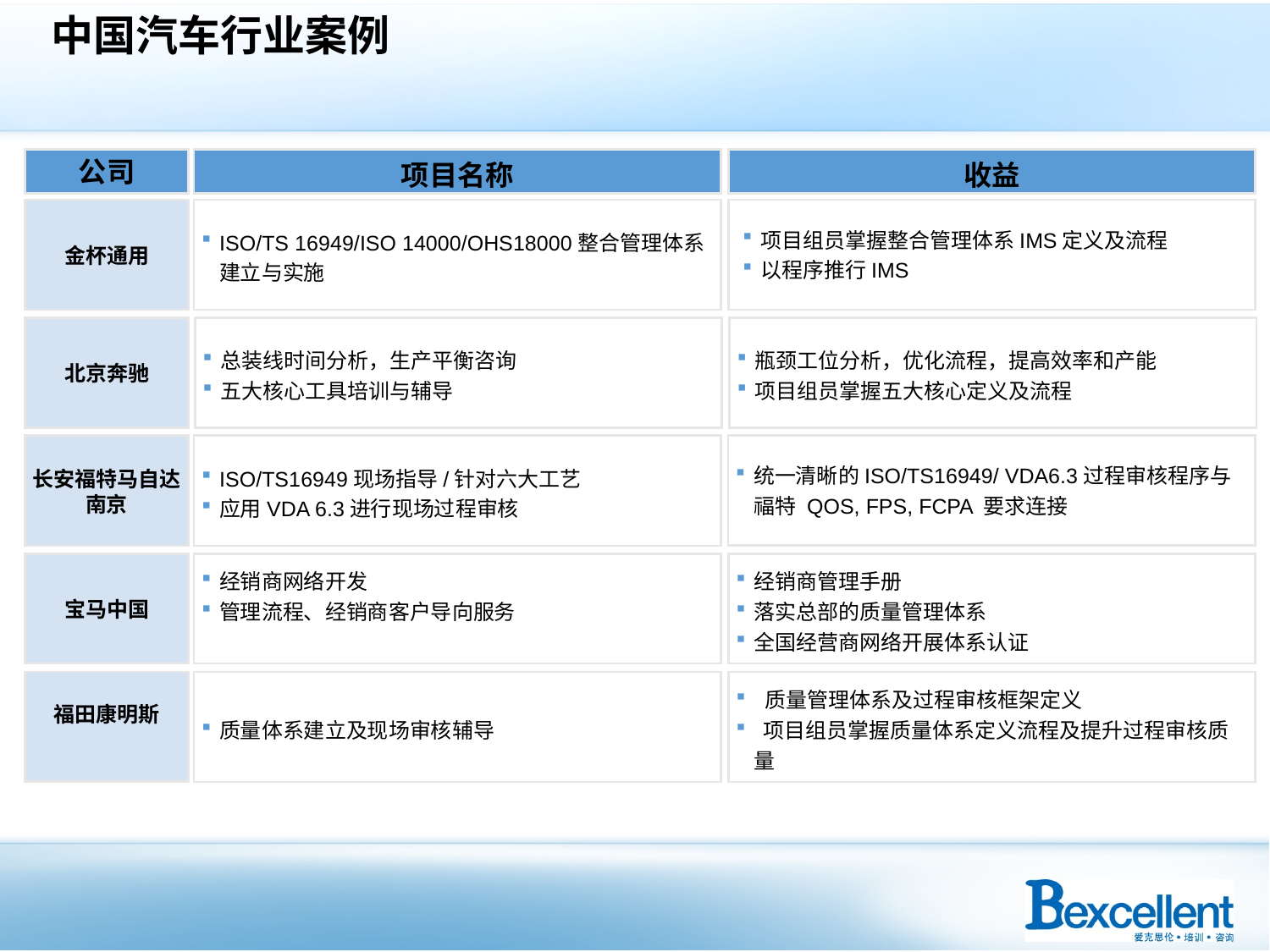

中国汽车行业案例
公司
项目名称
收益
金杯通用
ISO/TS 16949/ISO 14000/OHS18000整合管理体系建立与实施

项目组员掌握整合管理体系IMS定义及流程
以程序推行IMS
北京奔驰
总装线时间分析，生产平衡咨询
五大核心工具培训与辅导
瓶颈工位分析，优化流程，提高效率和产能
项目组员掌握五大核心定义及流程

统一清晰的ISO/TS16949/ VDA6.3过程审核程序与福特 QOS, FPS, FCPA 要求连接

长安福特马自达南京
ISO/TS16949现场指导/针对六大工艺
应用VDA 6.3进行现场过程审核
宝马中国
经销商网络开发
管理流程、经销商客户导向服务

经销商管理手册
落实总部的质量管理体系
全国经营商网络开展体系认证
福田康明斯

质量体系建立及现场审核辅导
 质量管理体系及过程审核框架定义
 项目组员掌握质量体系定义流程及提升过程审核质量